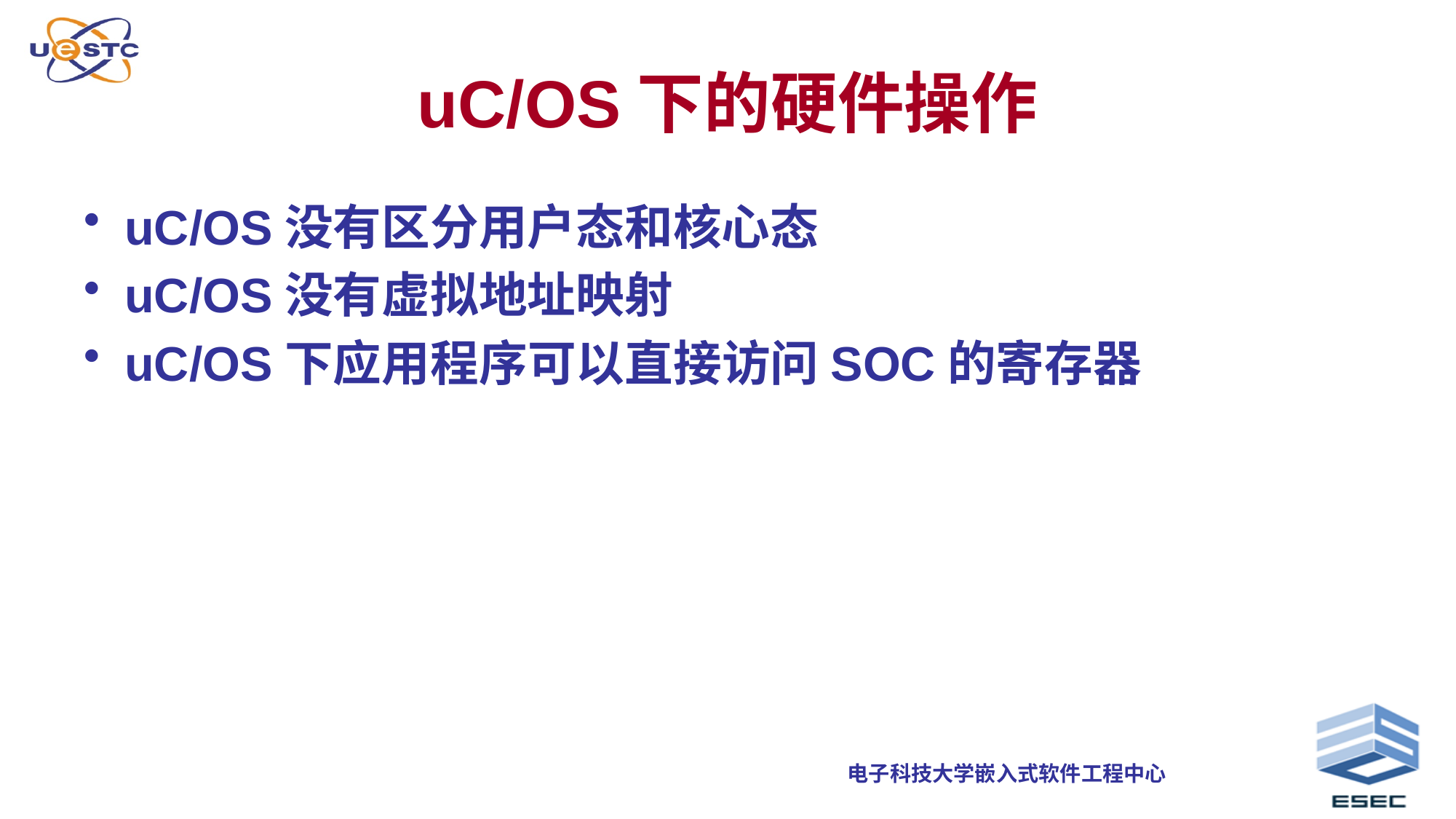

# uC/OS下的硬件操作
uC/OS没有区分用户态和核心态
uC/OS没有虚拟地址映射
uC/OS下应用程序可以直接访问SOC的寄存器